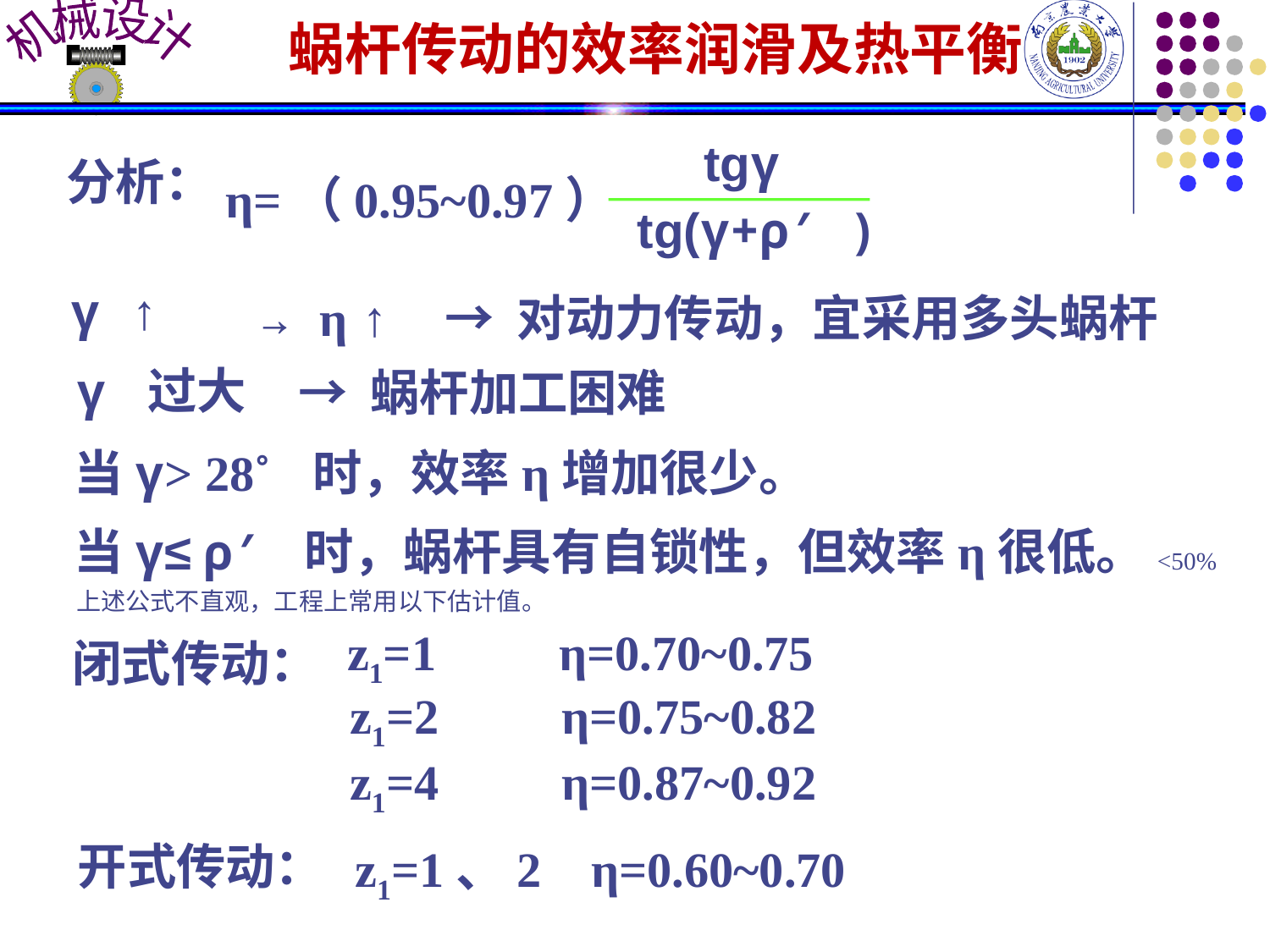

蜗杆传动的效率润滑及热平衡
tgγ
η=（0.95~0.97）
tg(γ+ρ′ )

分析：
γ ↑
→ η ↑
→ 对动力传动，宜采用多头蜗杆
γ 过大
→ 蜗杆加工困难
当γ> 28˚ 时，效率η增加很少。
当γ≤ ρ′ 时，蜗杆具有自锁性，但效率η很低。<50%
上述公式不直观，工程上常用以下估计值。
z1=1          η=0.70~0.75
闭式传动：
z1=2          η=0.75~0.82
z1=4          η=0.87~0.92
开式传动：
z1=1、2    η=0.60~0.70